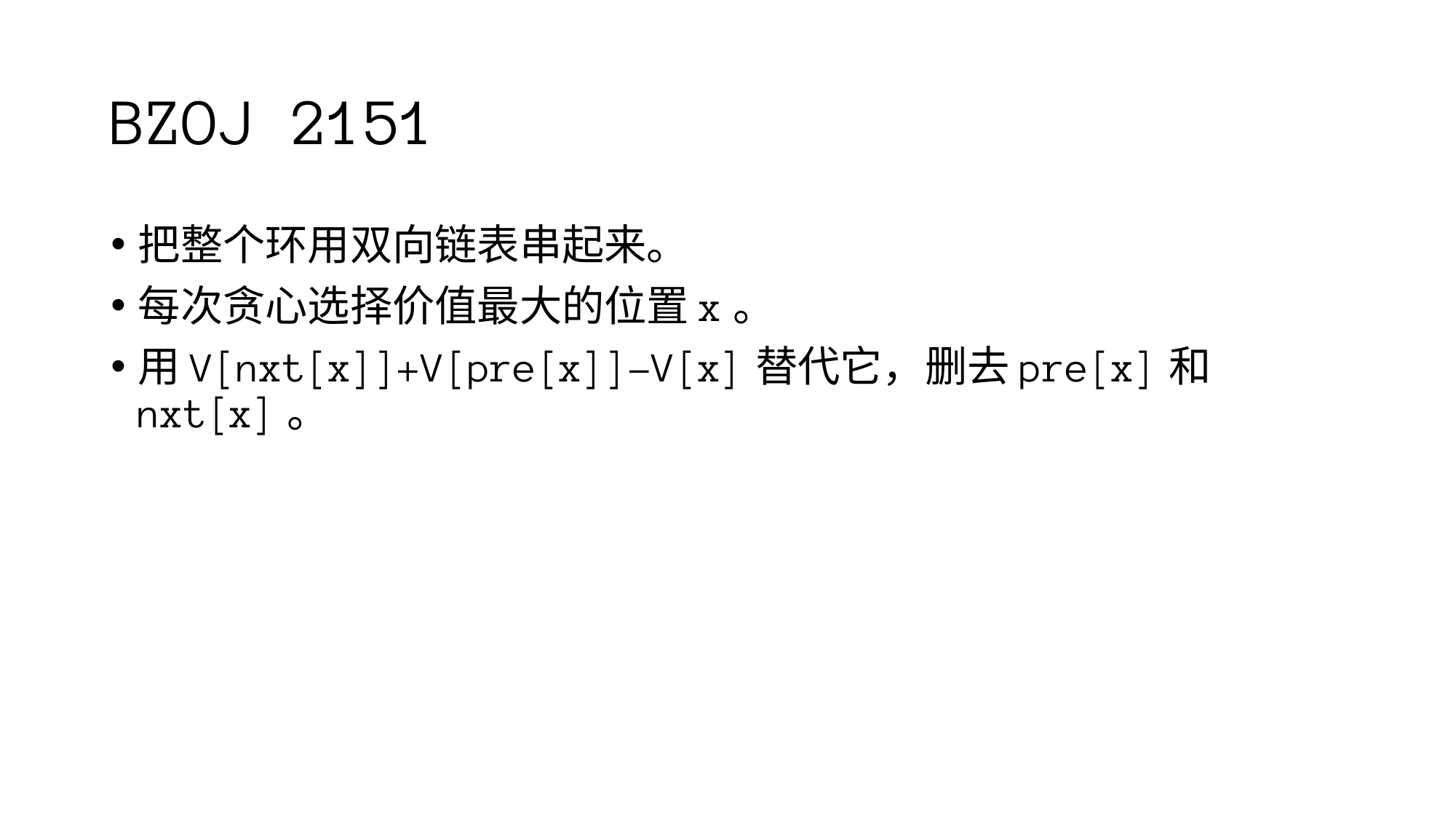

# BZOJ 2151
把整个环用双向链表串起来。
每次贪心选择价值最大的位置x。
用V[nxt[x]]+V[pre[x]]-V[x]替代它，删去pre[x]和nxt[x]。